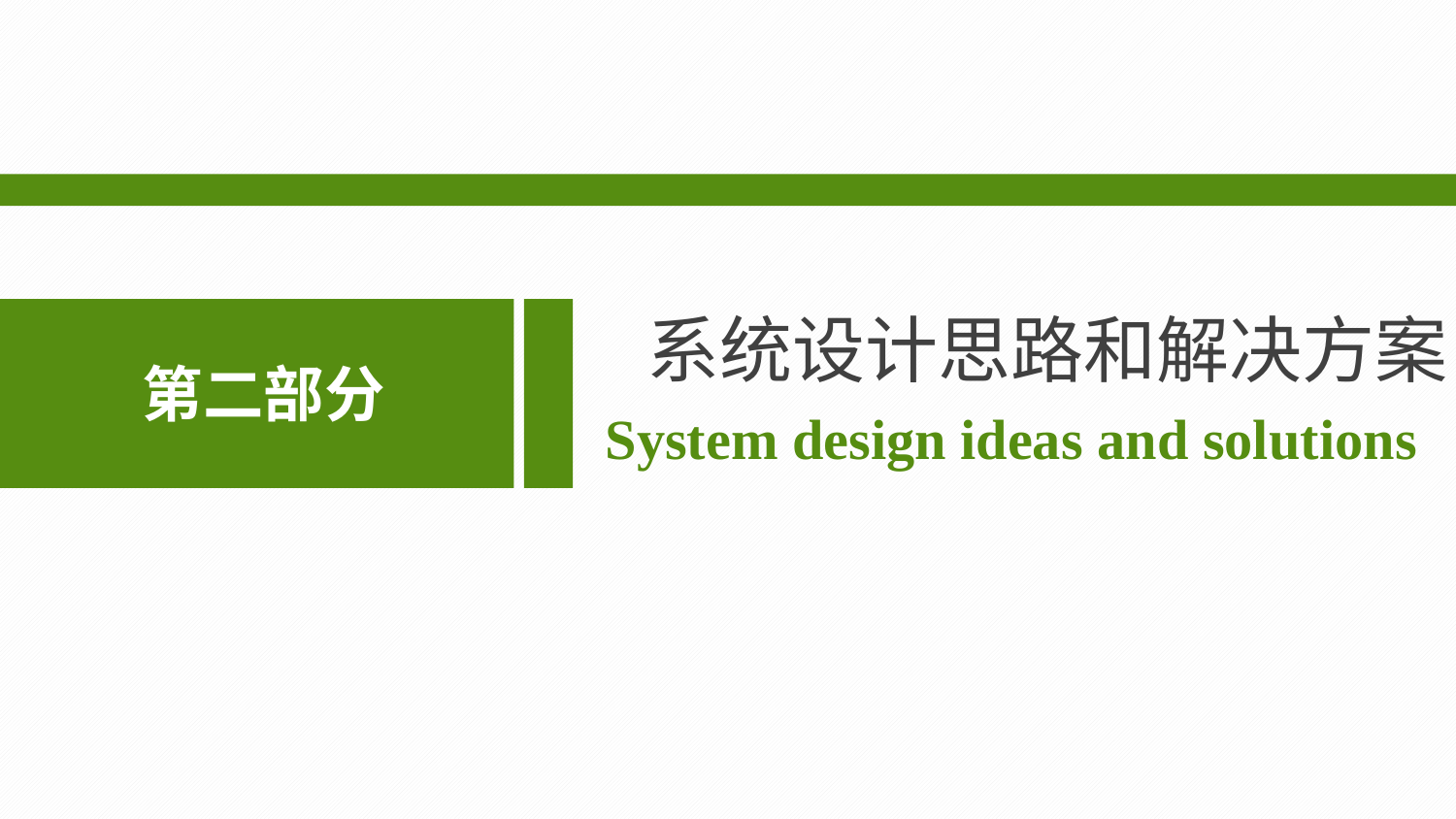

系统设计思路和解决方案
System design ideas and solutions

第二部分